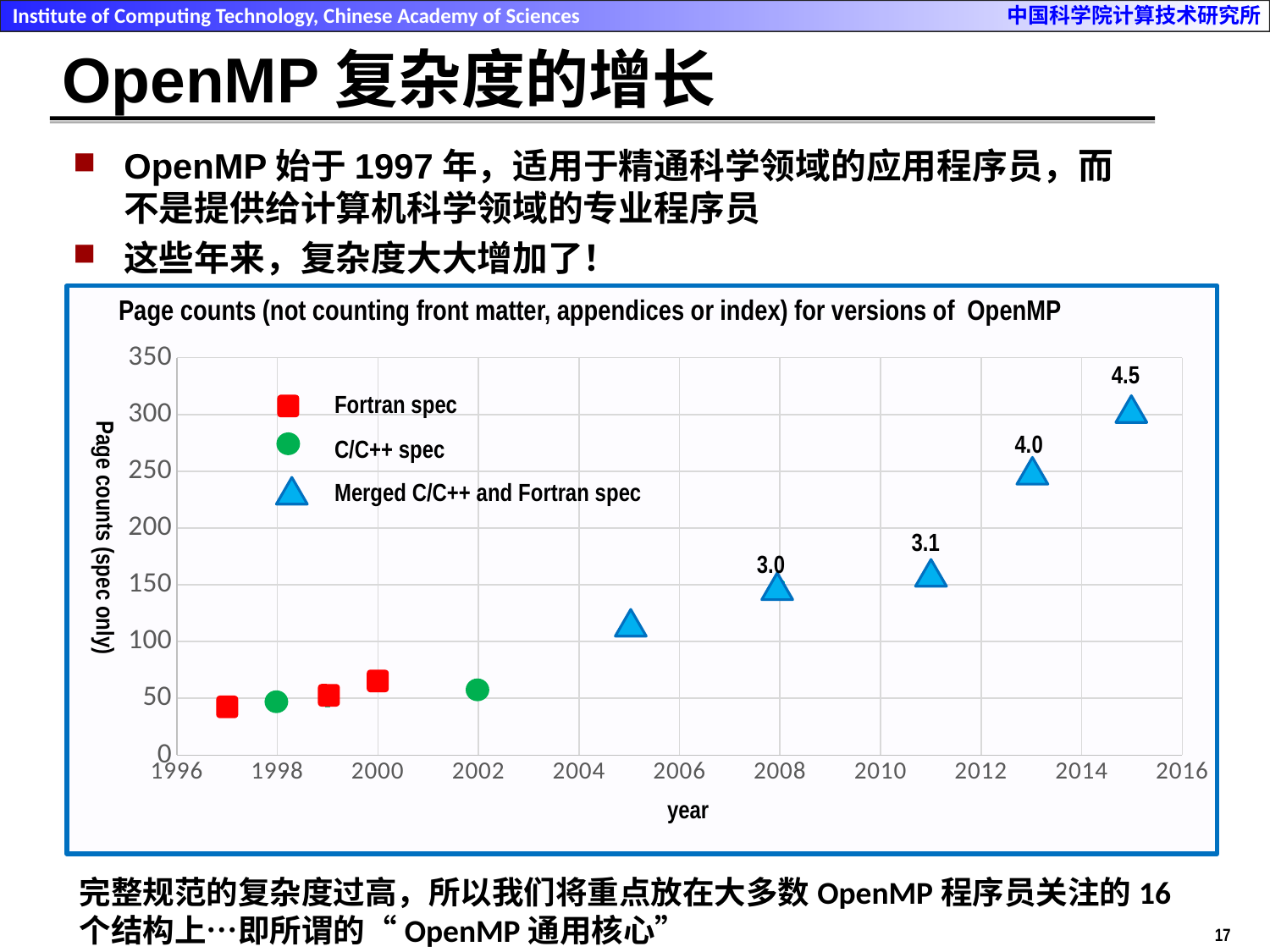

# OpenMP复杂度的增长
OpenMP始于1997年，适用于精通科学领域的应用程序员，而不是提供给计算机科学领域的专业程序员
这些年来，复杂度大大增加了！

Page counts (not counting front matter, appendices or index) for versions of  OpenMP

### Chart

| Category |  |
|---|---|
4.5
Fortran spec

4.0
C/C++ spec

Merged C/C++ and Fortran spec

Page counts (spec only)
3.1
3.0

year
完整规范的复杂度过高，所以我们将重点放在大多数OpenMP程序员关注的16个结构上…即所谓的“OpenMP通用核心”